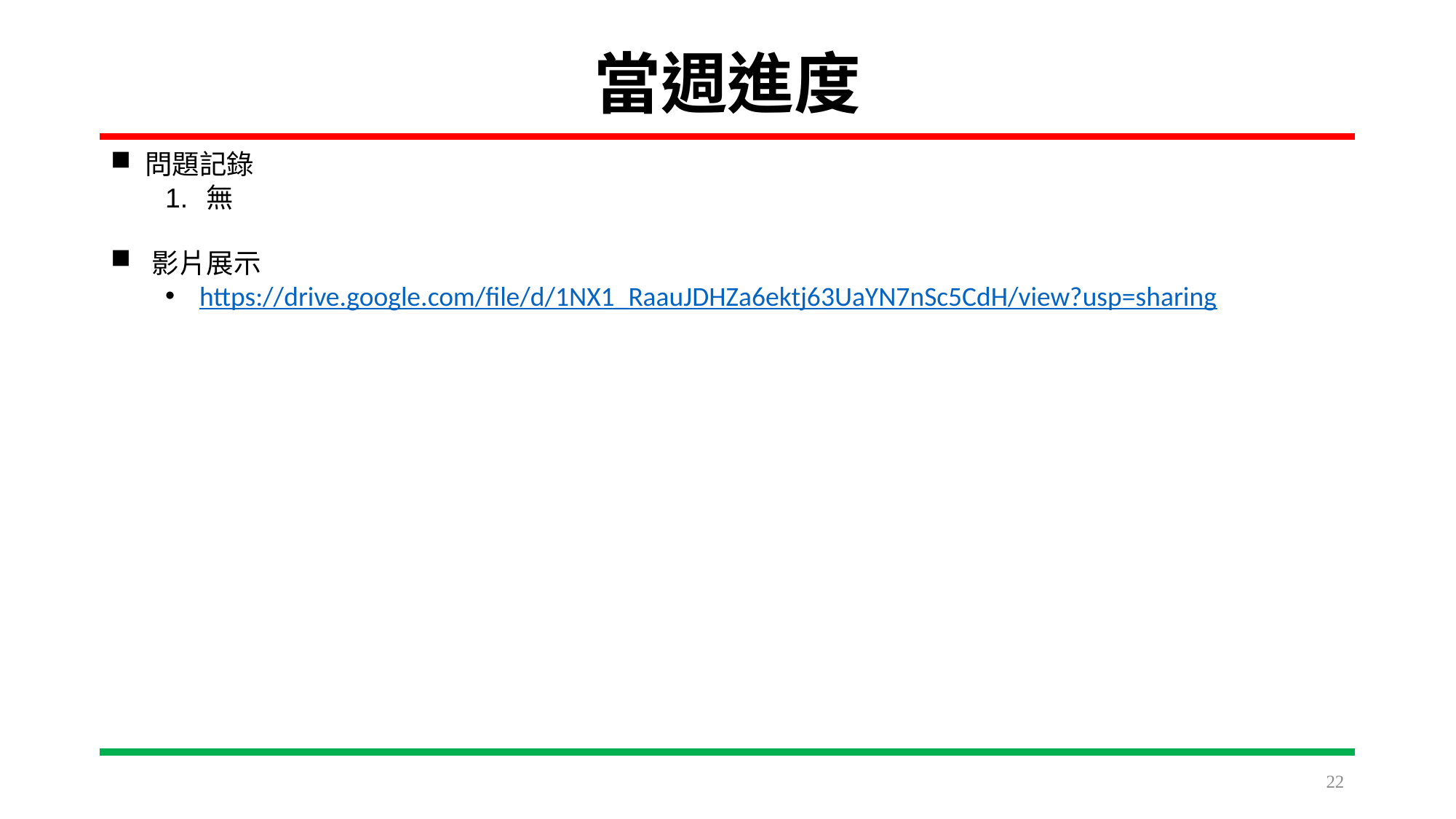

# 當週進度
問題記錄
無

影片展示
https://drive.google.com/file/d/1NX1_RaauJDHZa6ektj63UaYN7nSc5CdH/view?usp=sharing

22